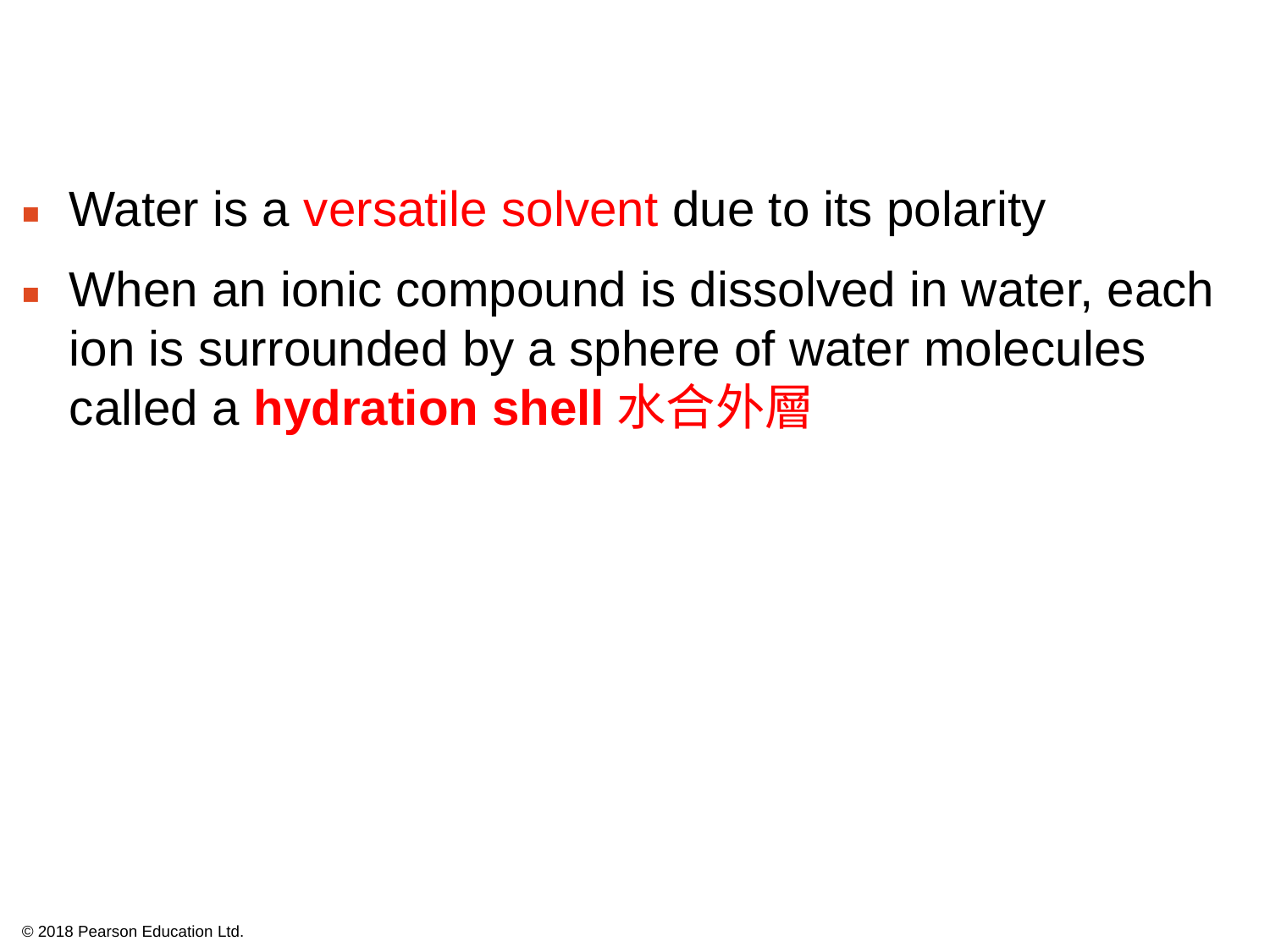

Water is a versatile solvent due to its polarity
When an ionic compound is dissolved in water, each ion is surrounded by a sphere of water molecules called a hydration shell水合外層
© 2018 Pearson Education Ltd.